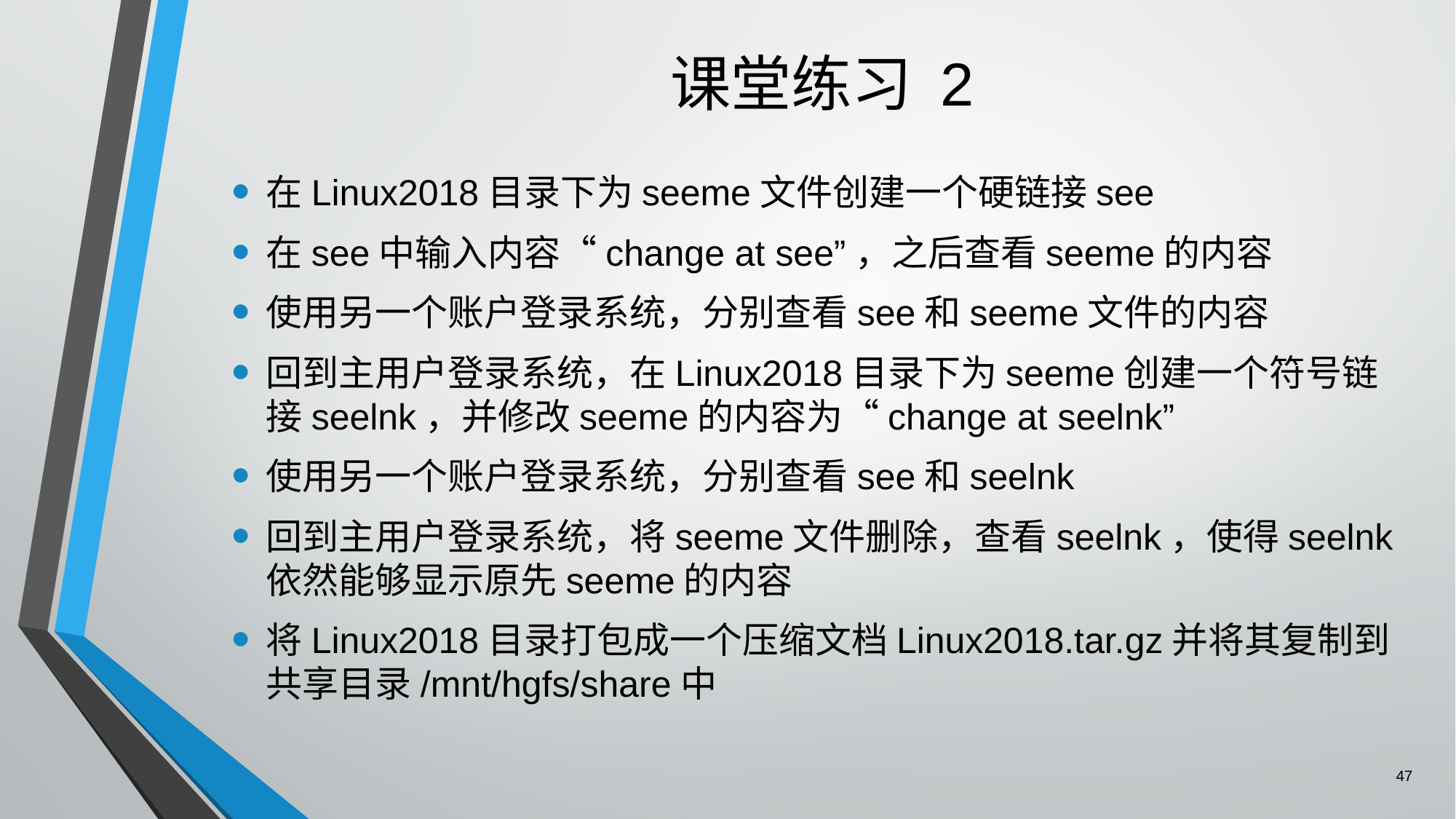

# 课堂练习 2
在Linux2018目录下为seeme文件创建一个硬链接see
在see中输入内容“change at see”，之后查看seeme的内容
使用另一个账户登录系统，分别查看see和seeme文件的内容
回到主用户登录系统，在Linux2018目录下为seeme创建一个符号链接seelnk，并修改seeme的内容为“change at seelnk”
使用另一个账户登录系统，分别查看see和seelnk
回到主用户登录系统，将seeme文件删除，查看seelnk，使得seelnk依然能够显示原先seeme的内容
将Linux2018目录打包成一个压缩文档Linux2018.tar.gz并将其复制到共享目录/mnt/hgfs/share中

47